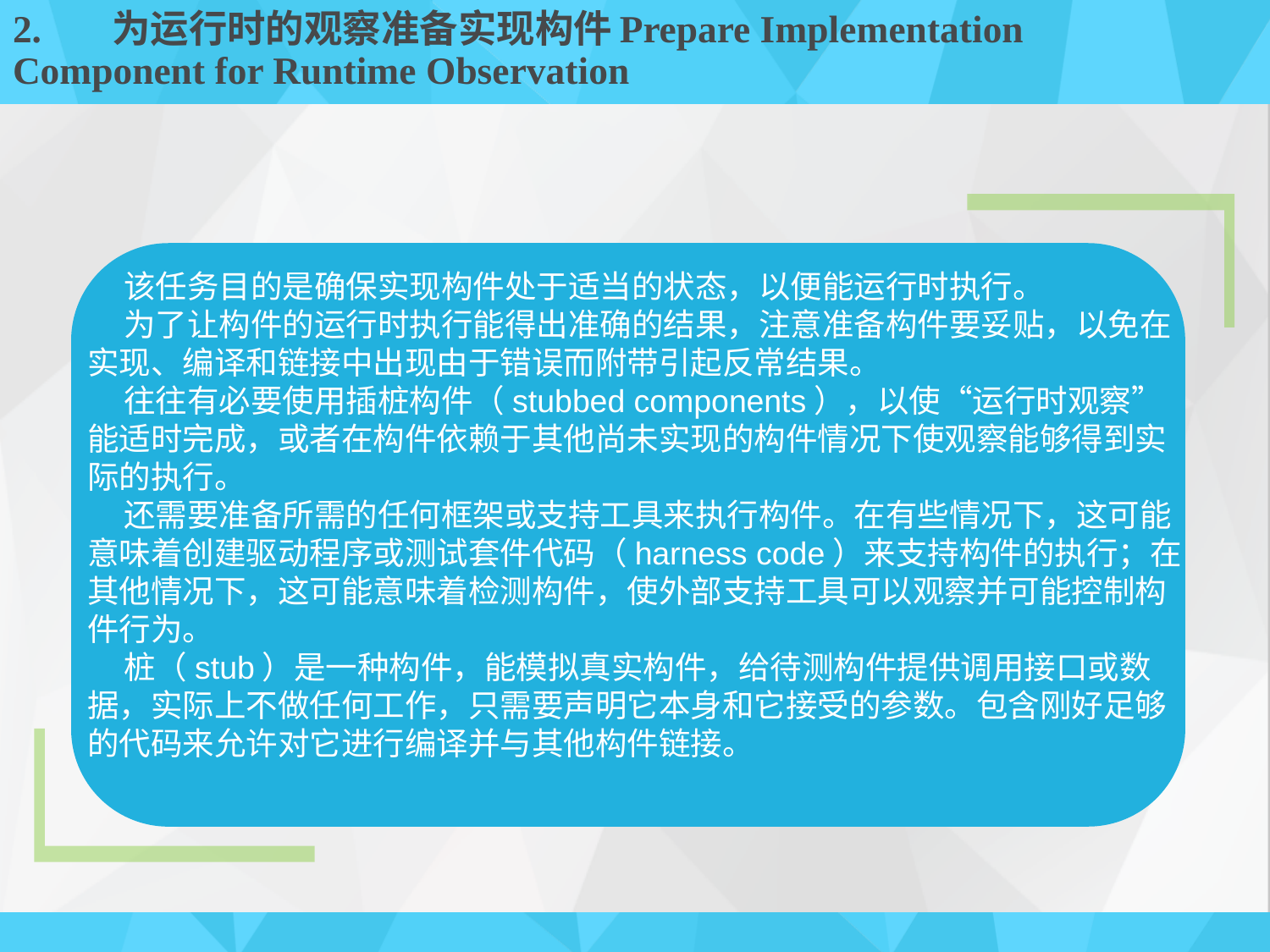

# 2.	为运行时的观察准备实现构件Prepare Implementation Component for Runtime Observation

    该任务目的是确保实现构件处于适当的状态，以便能运行时执行。
    为了让构件的运行时执行能得出准确的结果，注意准备构件要妥贴，以免在实现、编译和链接中出现由于错误而附带引起反常结果。
    往往有必要使用插桩构件（stubbed components），以使“运行时观察”能适时完成，或者在构件依赖于其他尚未实现的构件情况下使观察能够得到实际的执行。
    还需要准备所需的任何框架或支持工具来执行构件。在有些情况下，这可能意味着创建驱动程序或测试套件代码（harness code）来支持构件的执行；在其他情况下，这可能意味着检测构件，使外部支持工具可以观察并可能控制构件行为。
    桩（stub）是一种构件，能模拟真实构件，给待测构件提供调用接口或数据，实际上不做任何工作，只需要声明它本身和它接受的参数。包含刚好足够的代码来允许对它进行编译并与其他构件链接。